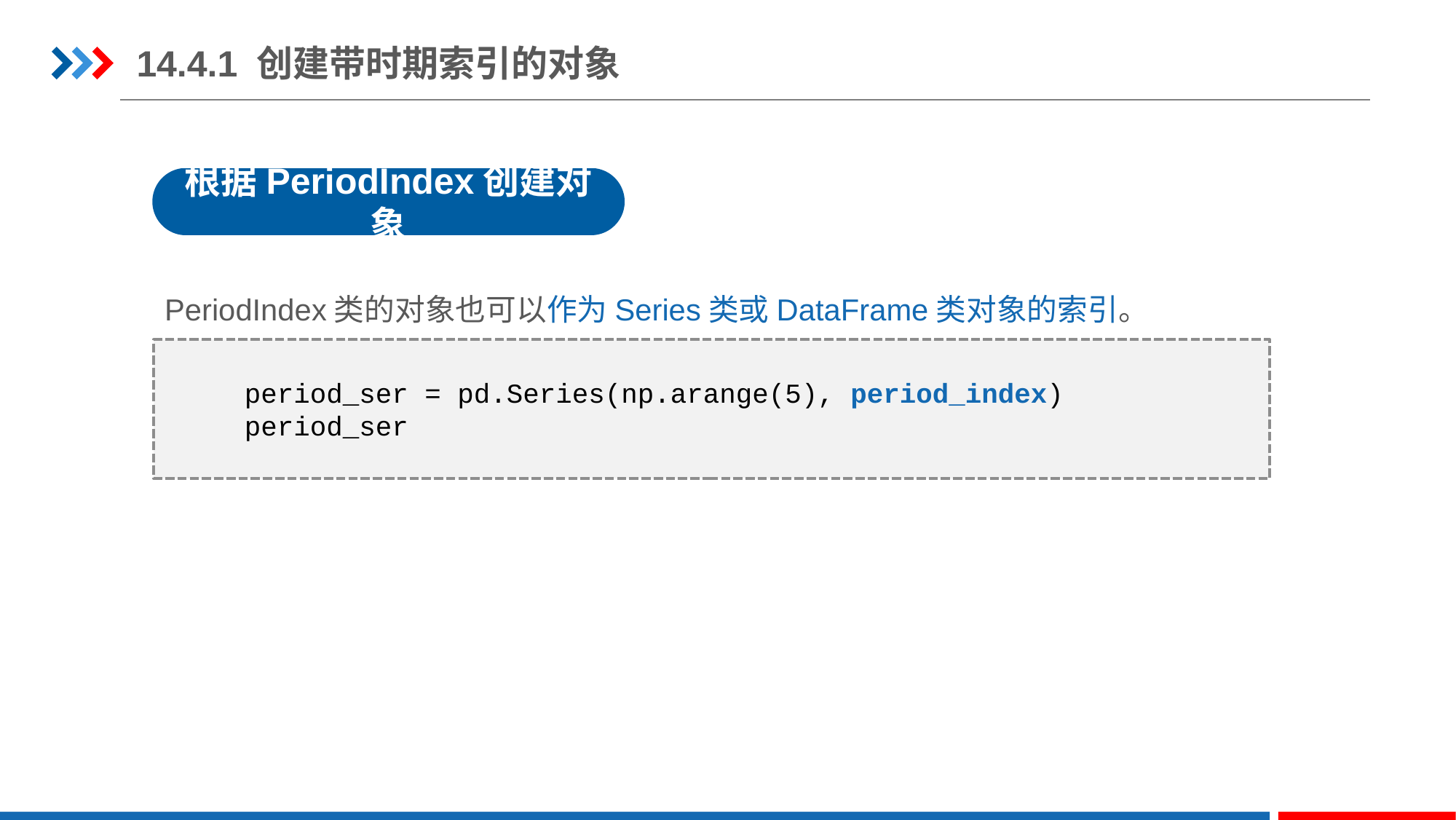

14.4.1 创建带时期索引的对象
根据PeriodIndex创建对象
PeriodIndex类的对象也可以作为Series类或DataFrame类对象的索引。

period_ser = pd.Series(np.arange(5), period_index)
period_ser